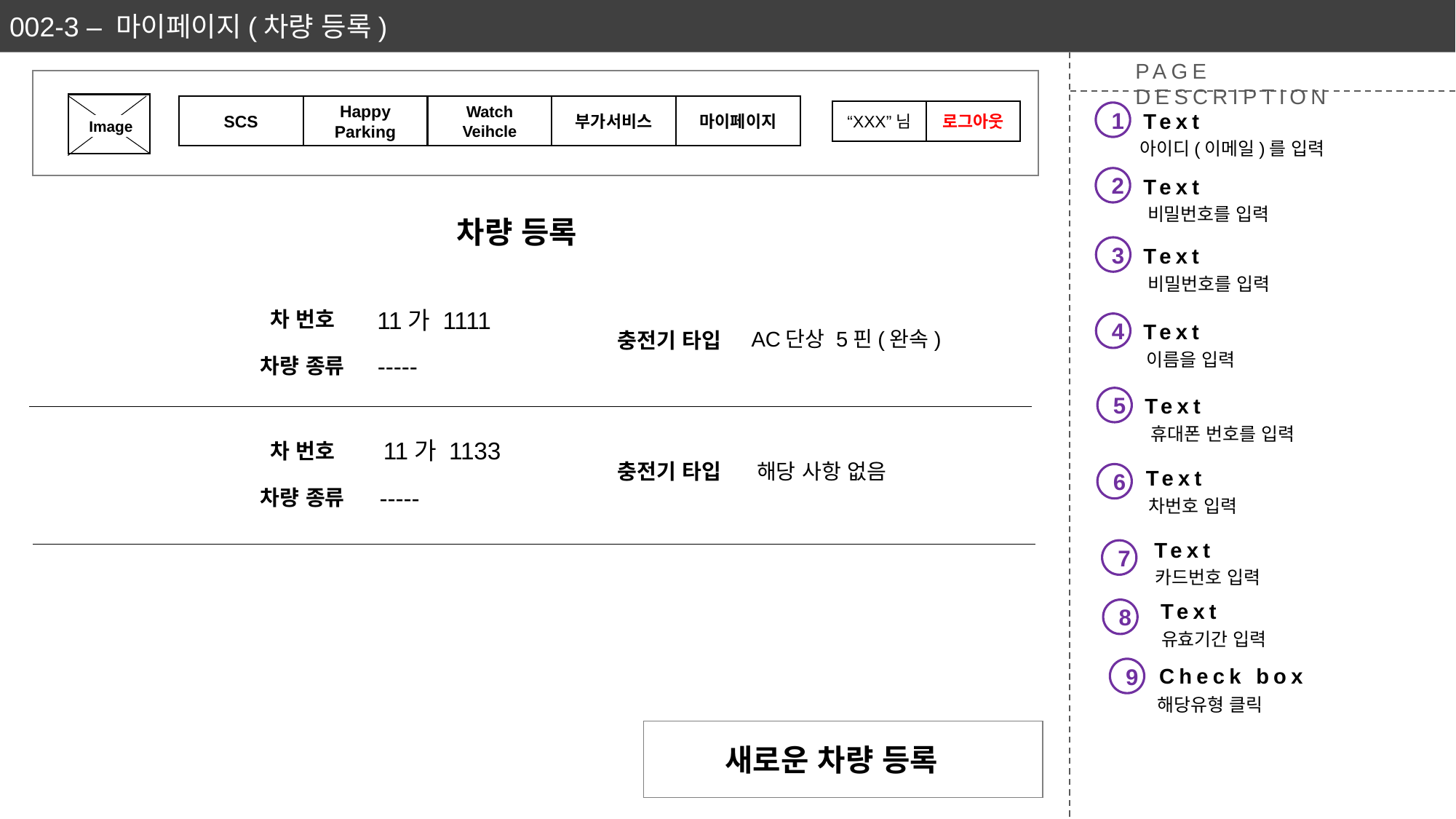

002-3 – 마이페이지(차량 등록)
PAGE DESCRIPTION

SCS
Happy Parking
Watch
Veihcle
부가서비스
마이페이지
“XXX”님
로그아웃
Image
Text
1
아이디(이메일)를 입력
Text
2
비밀번호를 입력
차량 등록
Text
3
비밀번호를 입력
11가 1111
   차 번호
Text
4
AC단상 5핀(완속)
  충전기 타입
이름을 입력
-----
   차량 종류
Text
5
휴대폰 번호를 입력
11가 1133
   차 번호
  충전기 타입
해당 사항 없음
Text
6
-----
   차량 종류
차번호 입력
Text
7
카드번호 입력
Text
8
유효기간 입력
Check box
9
해당유형 클릭

  새로운 차량 등록